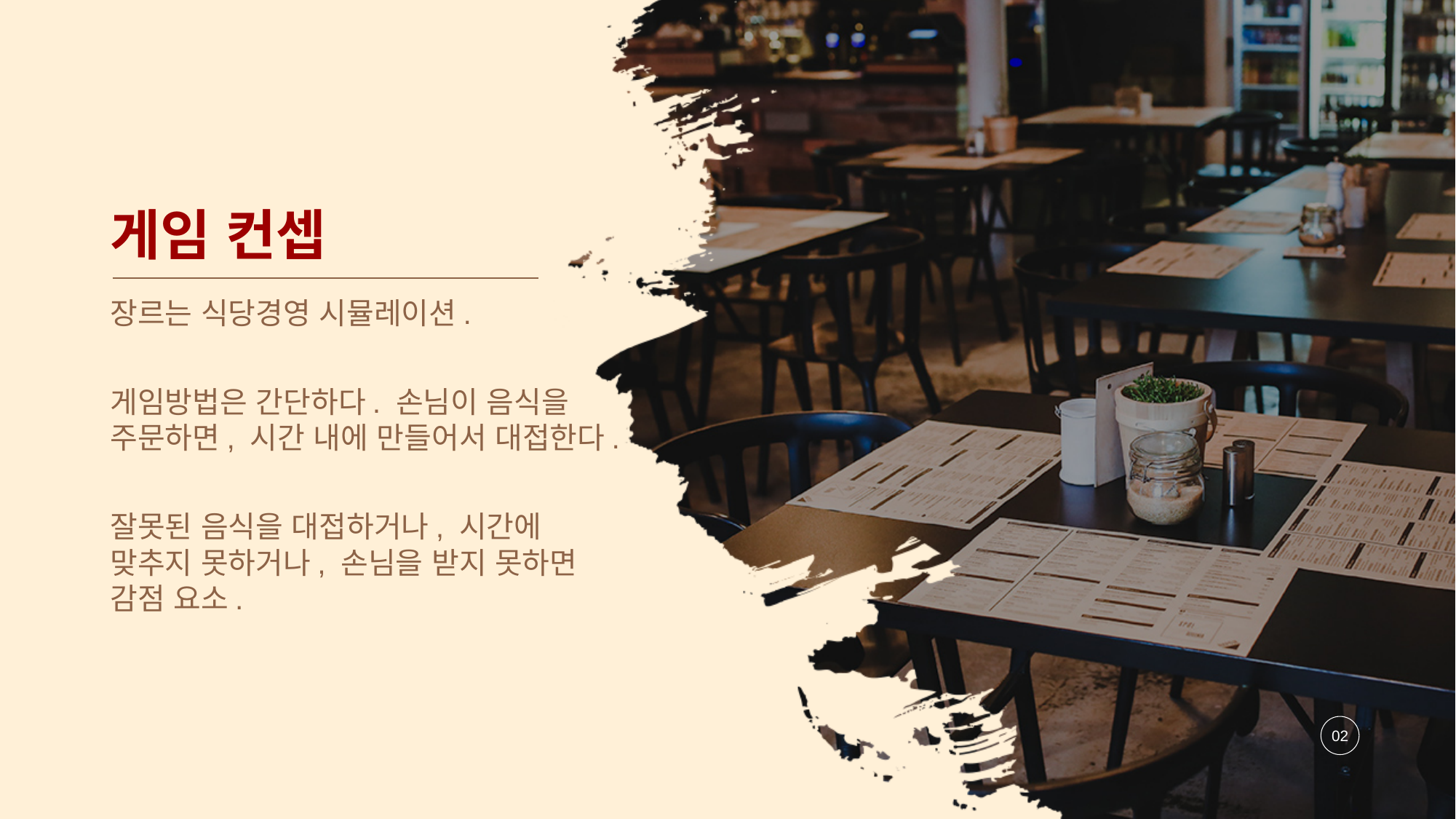

# 게임 컨셉
장르는 식당경영 시뮬레이션.

게임방법은 간단하다. 손님이 음식을 주문하면, 시간 내에 만들어서 대접한다.

잘못된 음식을 대접하거나, 시간에 맞추지 못하거나, 손님을 받지 못하면 감점 요소.

02